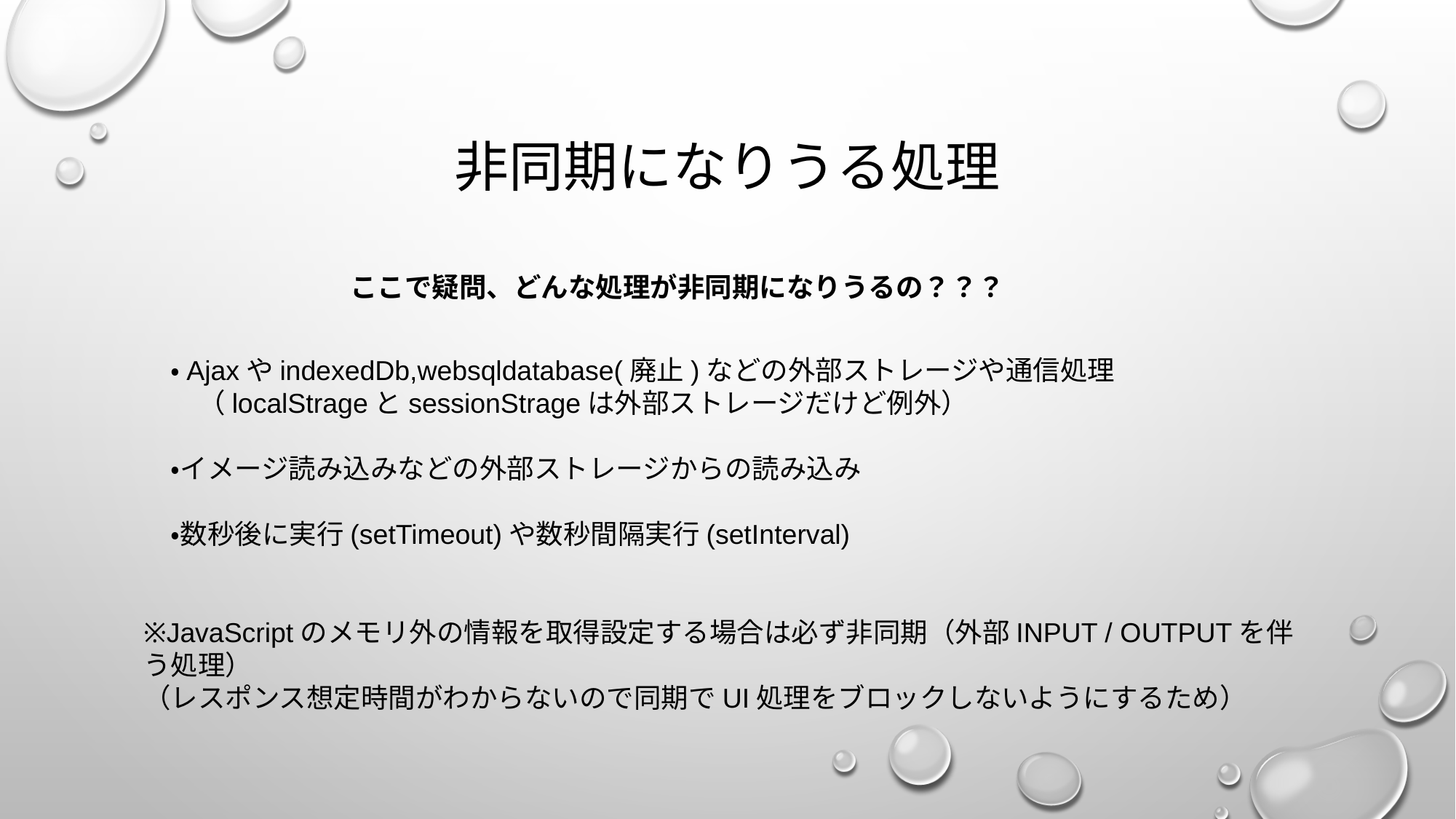

# 非同期になりうる処理
ここで疑問、どんな処理が非同期になりうるの？？？
　・AjaxやindexedDb,websqldatabase(廃止)などの外部ストレージや通信処理
　　（localStrageとsessionStrageは外部ストレージだけど例外）

　・イメージ読み込みなどの外部ストレージからの読み込み

　・数秒後に実行(setTimeout)や数秒間隔実行(setInterval)

※JavaScriptのメモリ外の情報を取得設定する場合は必ず非同期（外部INPUT / OUTPUTを伴う処理）
（レスポンス想定時間がわからないので同期でUI処理をブロックしないようにするため）